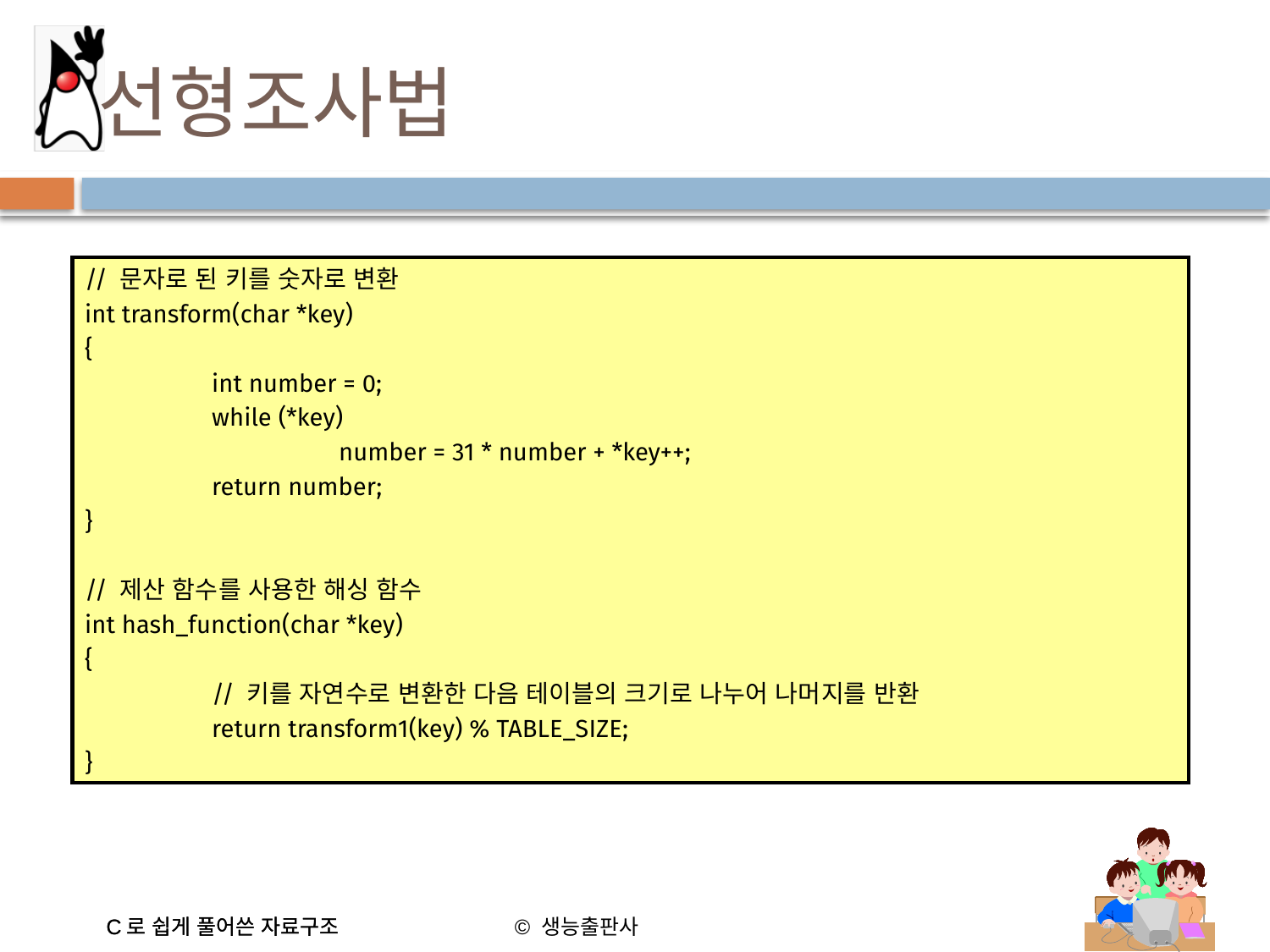

# 선형조사법
// 문자로 된 키를 숫자로 변환
int transform(char *key)
{
	int number = 0;
	while (*key)
		number = 31 * number + *key++;
	return number;
}

// 제산 함수를 사용한 해싱 함수
int hash_function(char *key)
{
	// 키를 자연수로 변환한 다음 테이블의 크기로 나누어 나머지를 반환
	return transform1(key) % TABLE_SIZE;
}